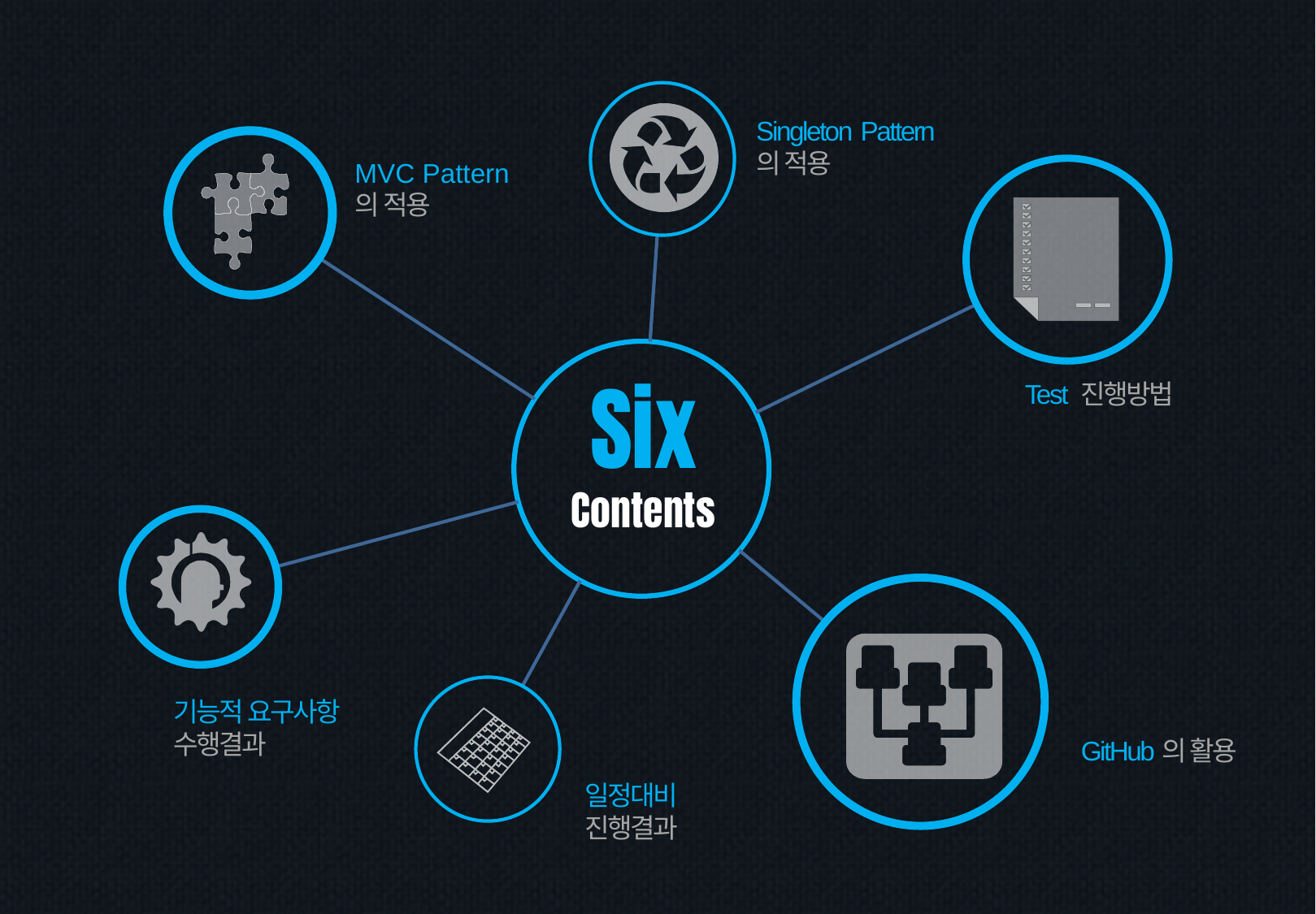

Singleton Pattern의 적용
MVC Pattern
의 적용

Six
Contents
Test 진행방법

기능적 요구사항
수행결과

GitHub의 활용
일정대비
진행결과